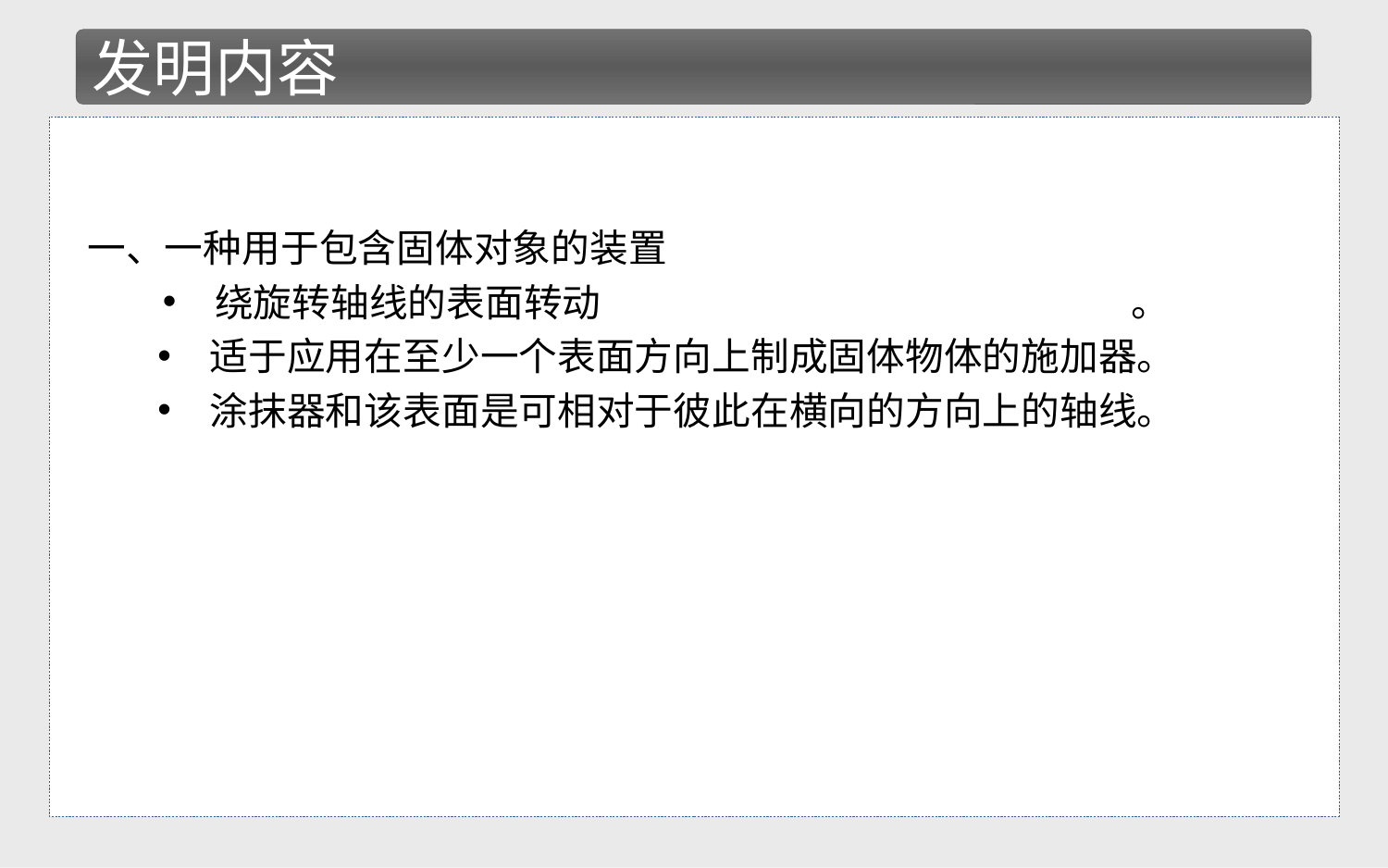

发明内容

     一、一种用于包含固体对象的装置
绕旋转轴线的表面转动                                                              。
适于应用在至少一个表面方向上制成固体物体的施加器。
涂抹器和该表面是可相对于彼此在横向的方向上的轴线。